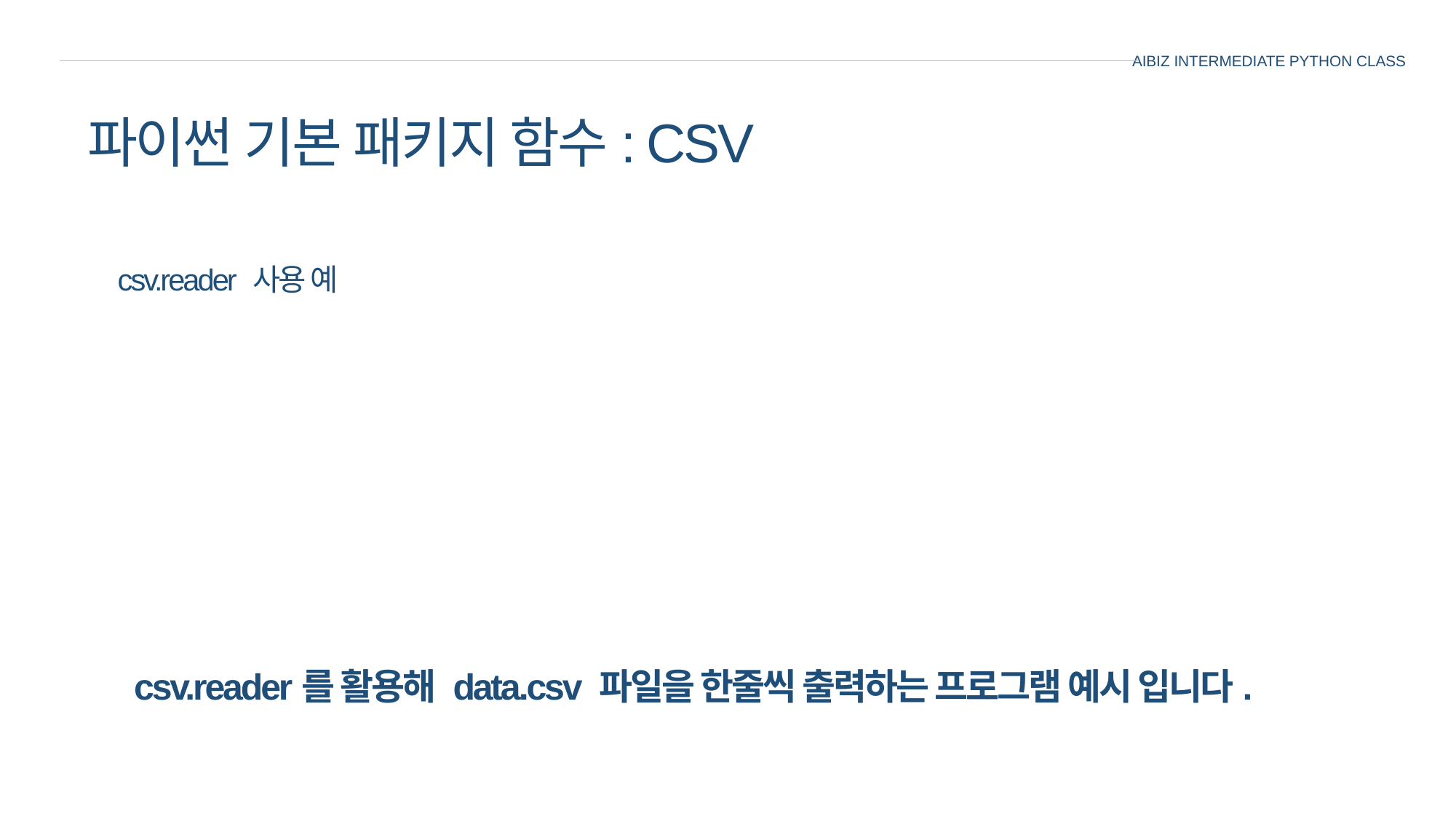

AIBIZ INTERMEDIATE PYTHON CLASS
파이썬 기본 패키지 함수: CSV
csv.reader 사용 예
csv.reader를 활용해 data.csv 파일을 한줄씩 출력하는 프로그램 예시 입니다.